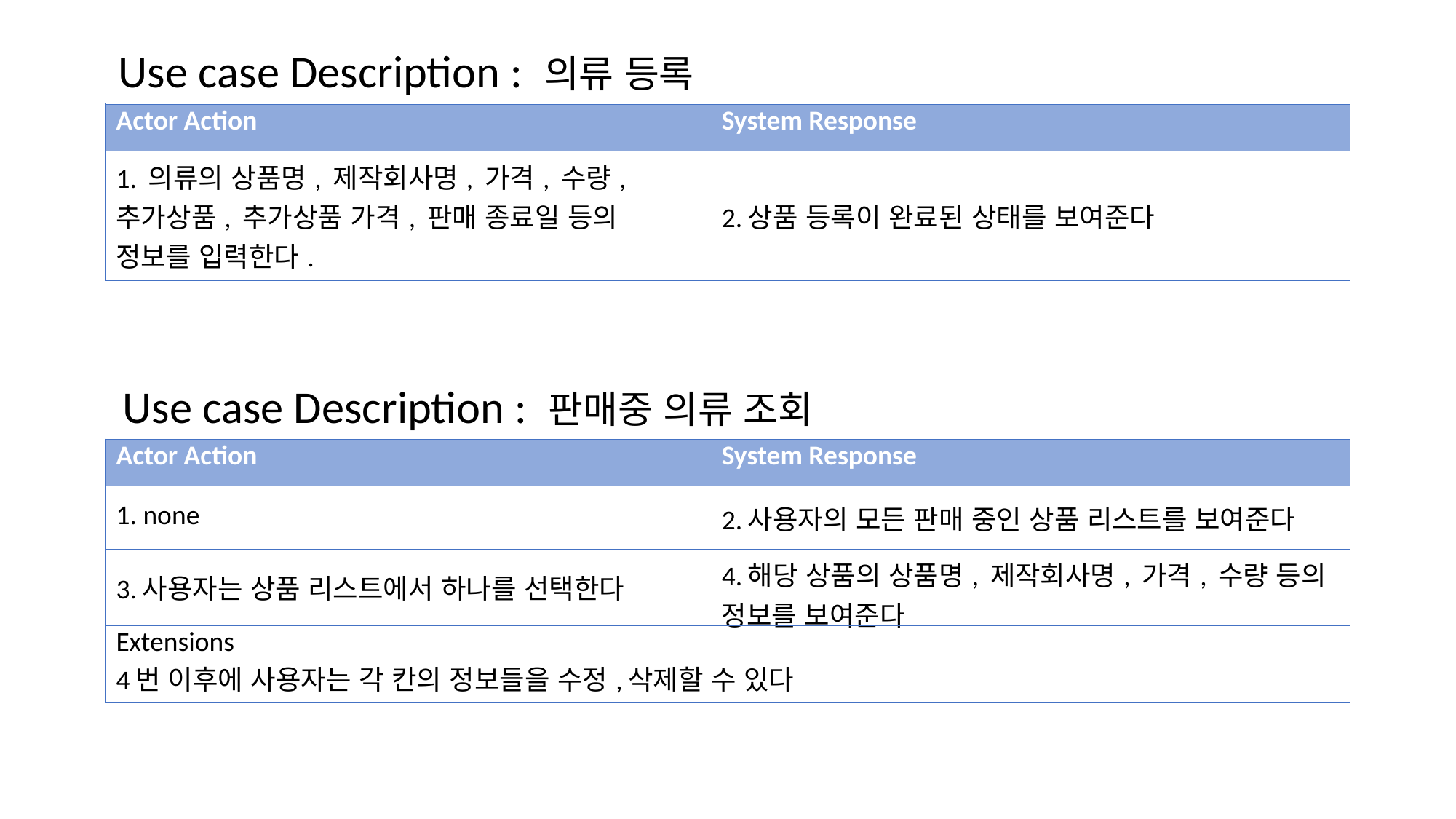

Use case Description : 의류 등록
| Actor Action | System Response |
| --- | --- |
| 1. 의류의 상품명, 제작회사명, 가격, 수량, 추가상품, 추가상품 가격, 판매 종료일 등의 정보를 입력한다. | 2.상품 등록이 완료된 상태를 보여준다 |
Use case Description : 판매중 의류 조회
| Actor Action | System Response |
| --- | --- |
| 1. none | 2.사용자의 모든 판매 중인 상품 리스트를 보여준다 |
| 3.사용자는 상품 리스트에서 하나를 선택한다 | 4.해당 상품의 상품명, 제작회사명, 가격, 수량 등의 정보를 보여준다 |
| Extensions 4번 이후에 사용자는 각 칸의 정보들을 수정,삭제할 수 있다 |  |